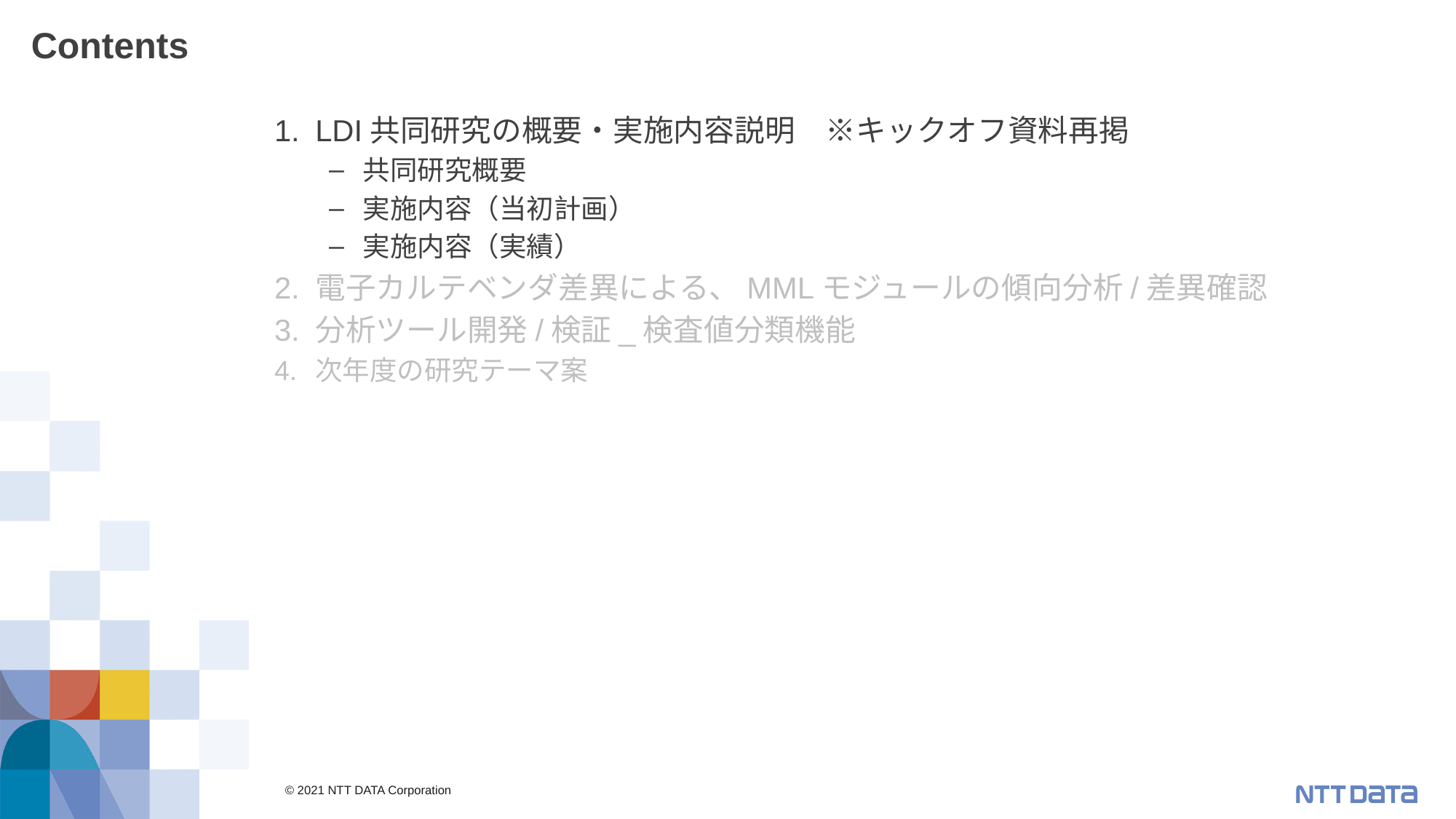

# Contents
LDI共同研究の概要・実施内容説明　※キックオフ資料再掲
共同研究概要
実施内容（当初計画）
実施内容（実績）
電子カルテベンダ差異による、MMLモジュールの傾向分析/差異確認
分析ツール開発/検証_検査値分類機能
次年度の研究テーマ案